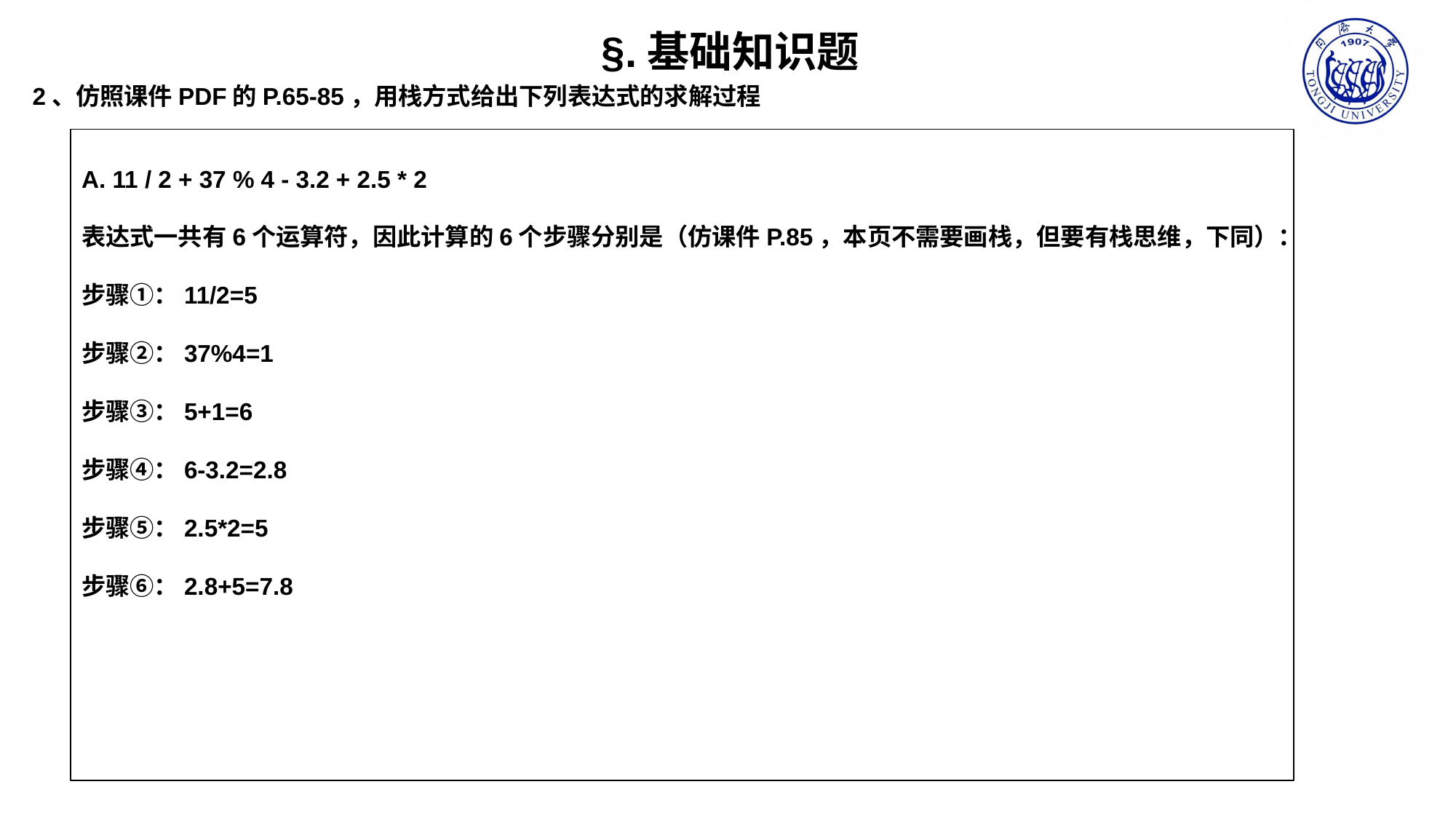

§.基础知识题
2、仿照课件PDF的P.65-85，用栈方式给出下列表达式的求解过程

A. 11 / 2 + 37 % 4 - 3.2 + 2.5 * 2

表达式一共有6个运算符，因此计算的6个步骤分别是（仿课件P.85，本页不需要画栈，但要有栈思维，下同）：

步骤①：11/2=5

步骤②：37%4=1

步骤③：5+1=6

步骤④：6-3.2=2.8

步骤⑤：2.5*2=5

步骤⑥：2.8+5=7.8